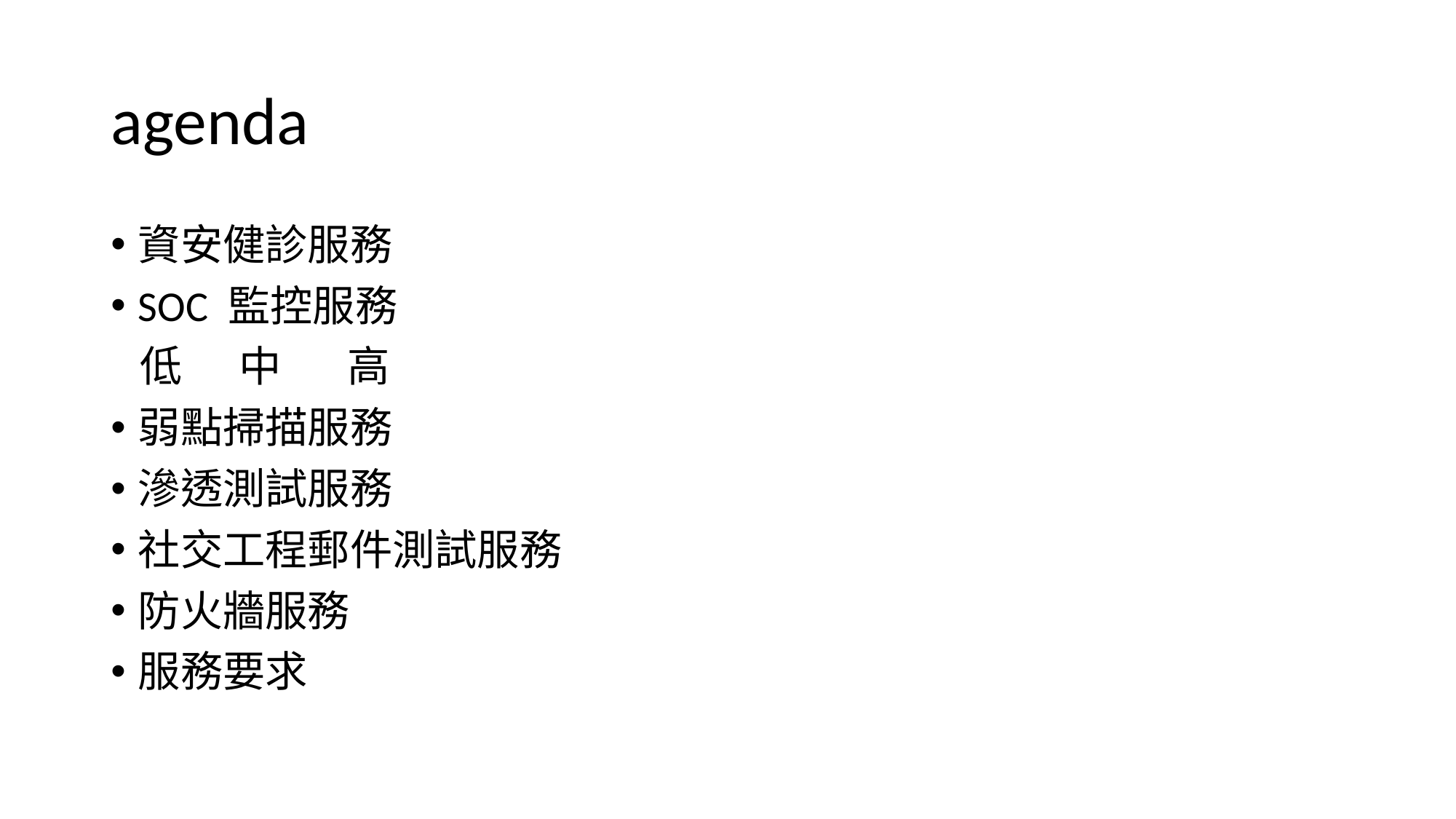

# agenda
資安健診服務
SOC 監控服務
  低      中       高
弱點掃描服務
滲透測試服務
社交工程郵件測試服務
防火牆服務
服務要求